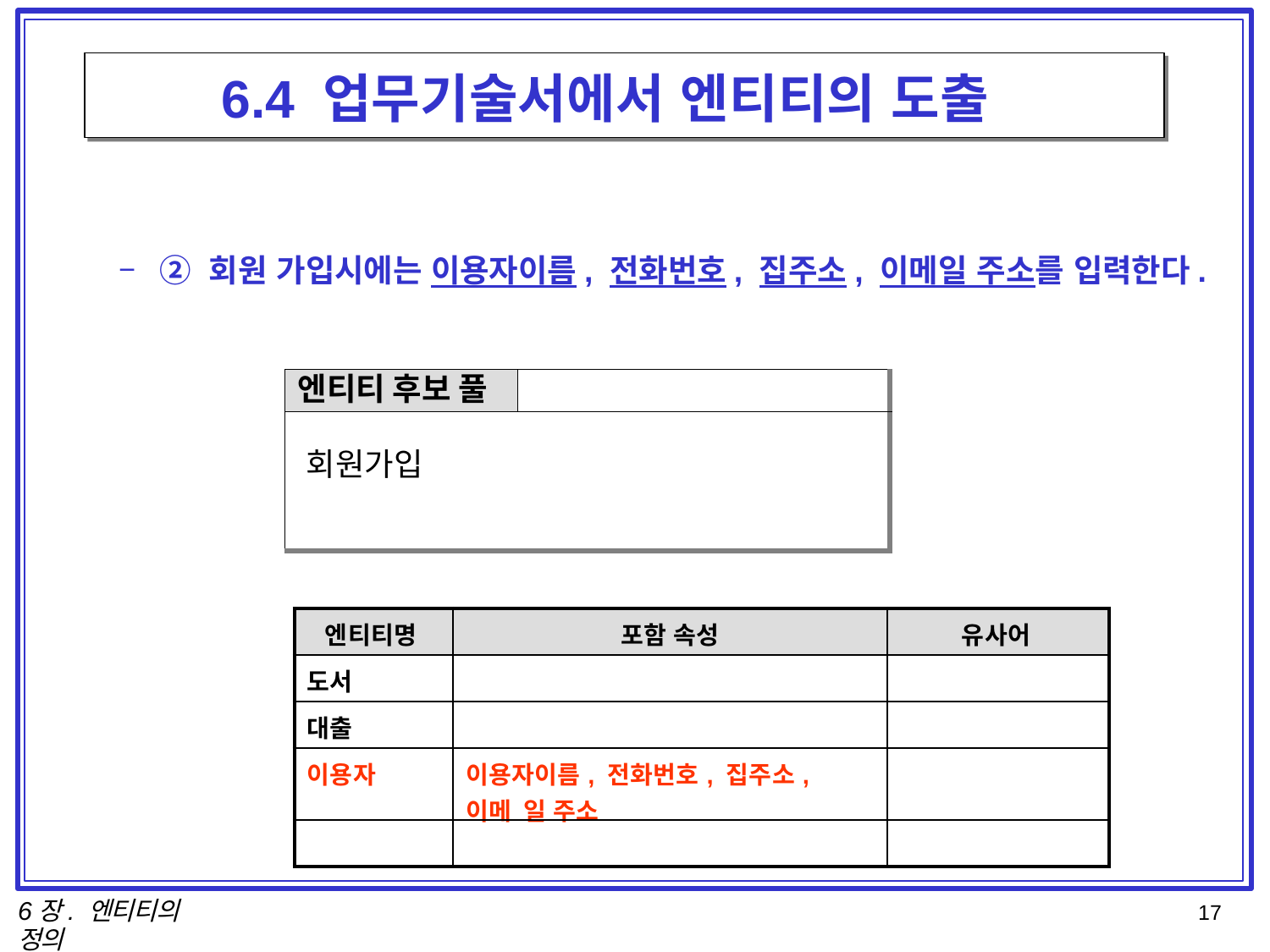

# 6.4 업무기술서에서 엔티티의 도출
–	② 회원 가입시에는 이용자이름, 전화번호, 집주소, 이메일 주소를 입력한다.
| 엔티티 후보 풀 |  |
| --- | --- |
| 회원가입 |  |
| 엔티티명 | 포함 속성 | 유사어 |
| --- | --- | --- |
| 도서 |  |  |
| 대출 |  |  |
| 이용자 | 이용자이름, 전화번호, 집주소, 이메 일 주소 |  |
|  |  |  |
6장. 엔티티의 정의
17